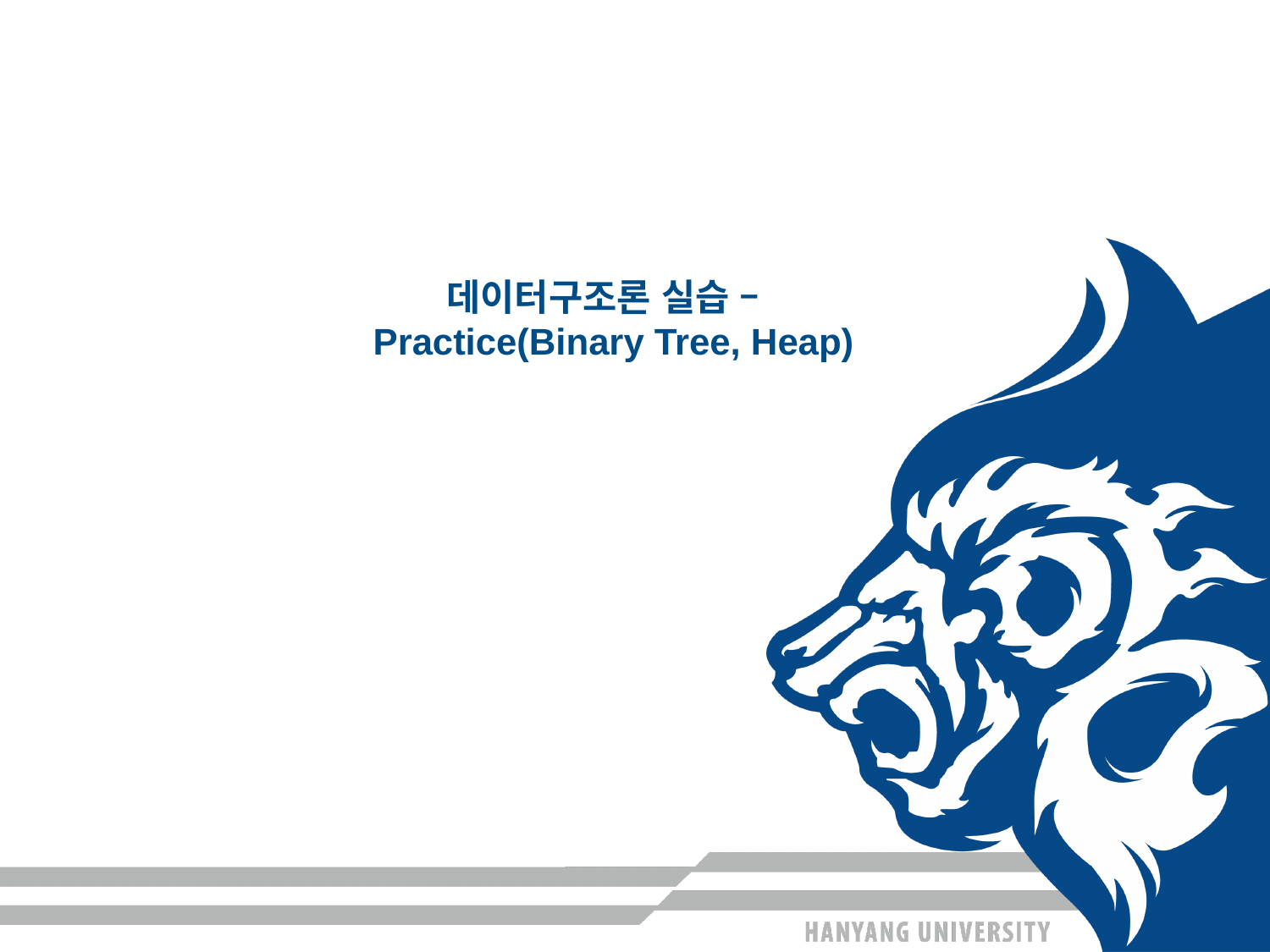

# 데이터구조론 실습 – Practice(Binary Tree, Heap)